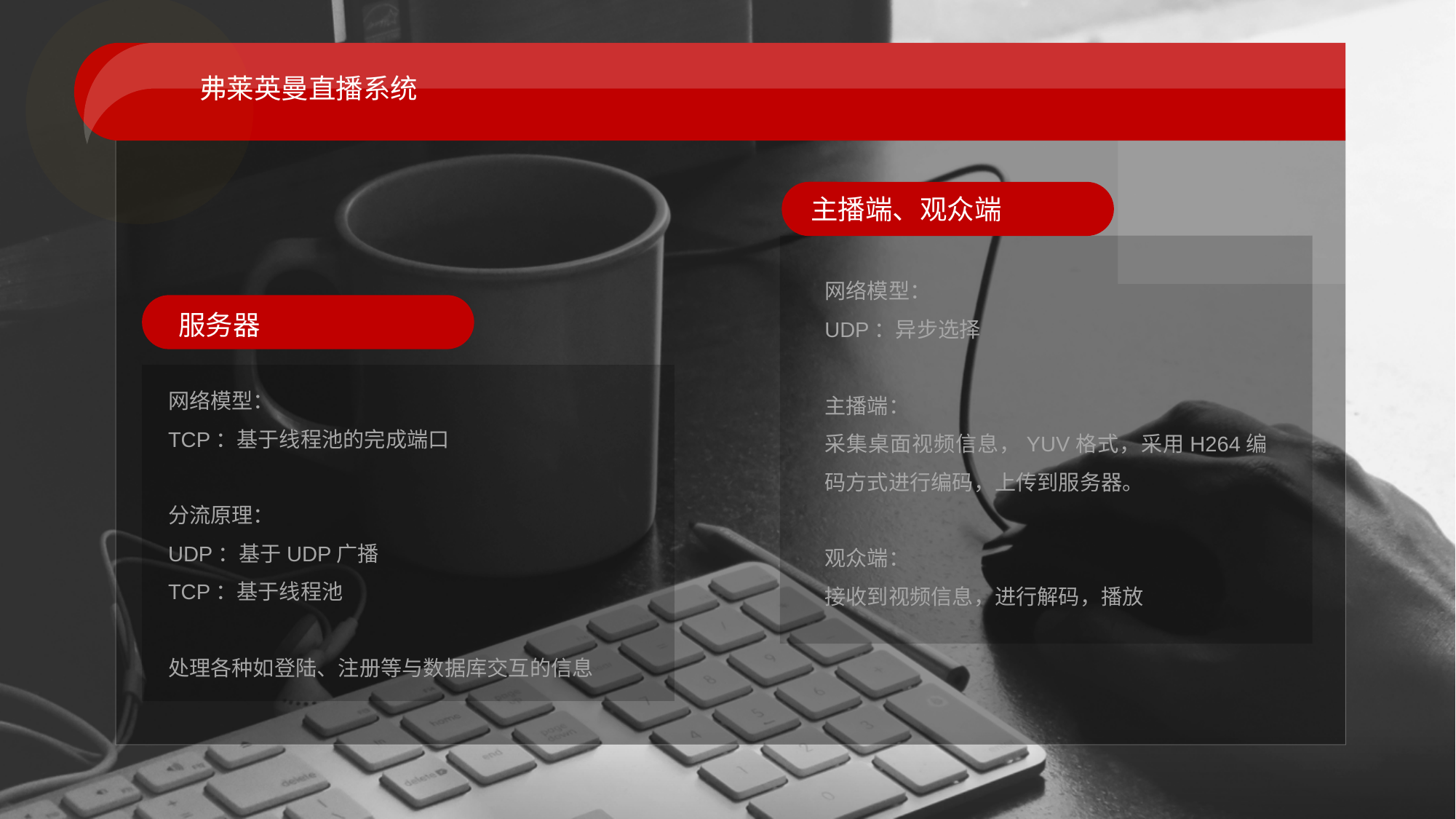

弗莱英曼直播系统

主播端、观众端

网络模型：
UDP：异步选择

主播端：
采集桌面视频信息，YUV格式，采用H264编码方式进行编码，上传到服务器。

观众端：
接收到视频信息，进行解码，播放

服务器

网络模型：
TCP：基于线程池的完成端口

分流原理：
UDP：基于UDP广播
TCP：基于线程池

处理各种如登陆、注册等与数据库交互的信息